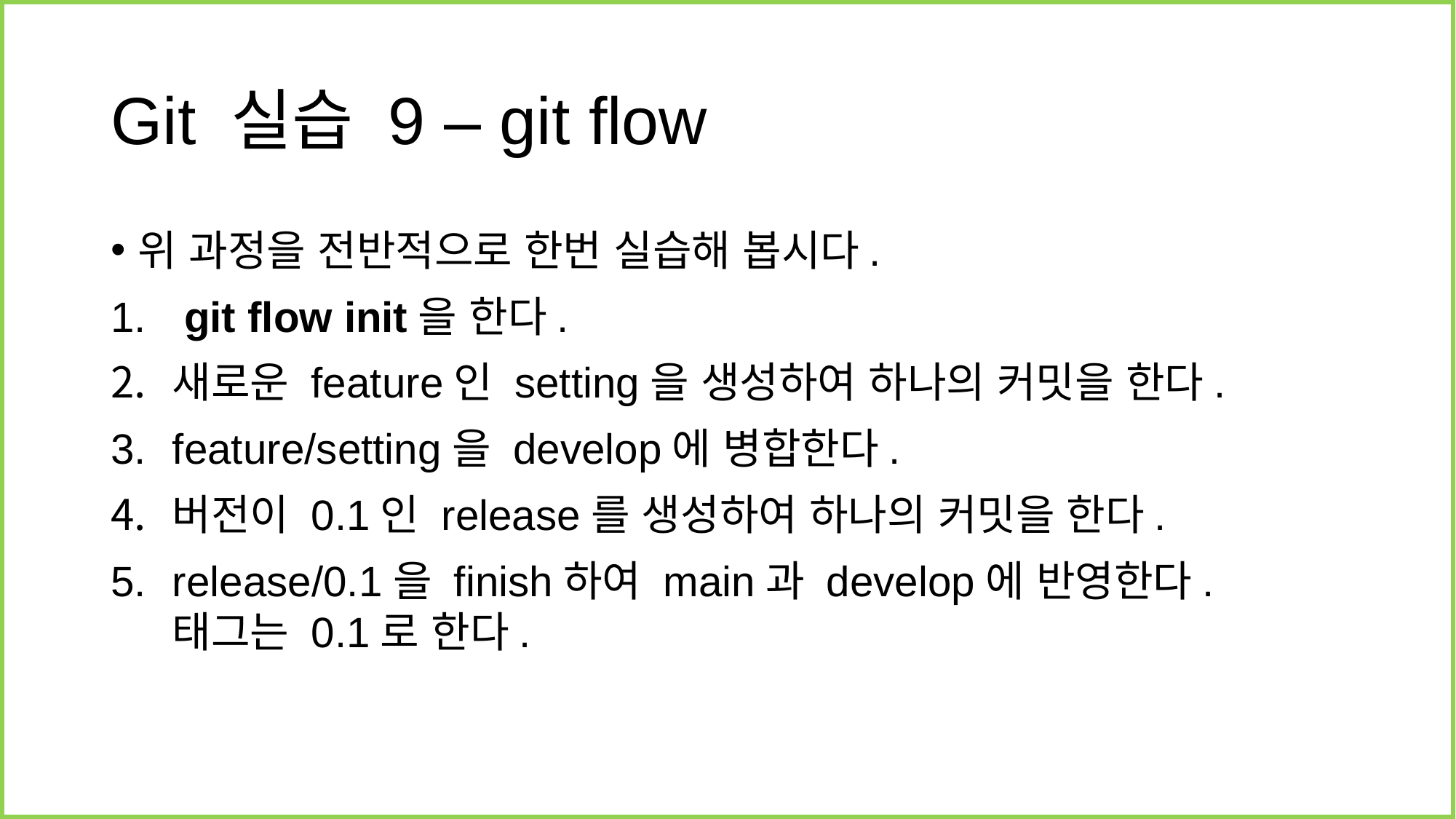

# Git 실습 9 – git flow
위 과정을 전반적으로 한번 실습해 봅시다.
 git flow init을 한다.
새로운 feature인 setting을 생성하여 하나의 커밋을 한다.
feature/setting을 develop에 병합한다.
버전이 0.1인 release를 생성하여 하나의 커밋을 한다.
release/0.1을 finish하여 main과 develop에 반영한다.
태그는 0.1로 한다.